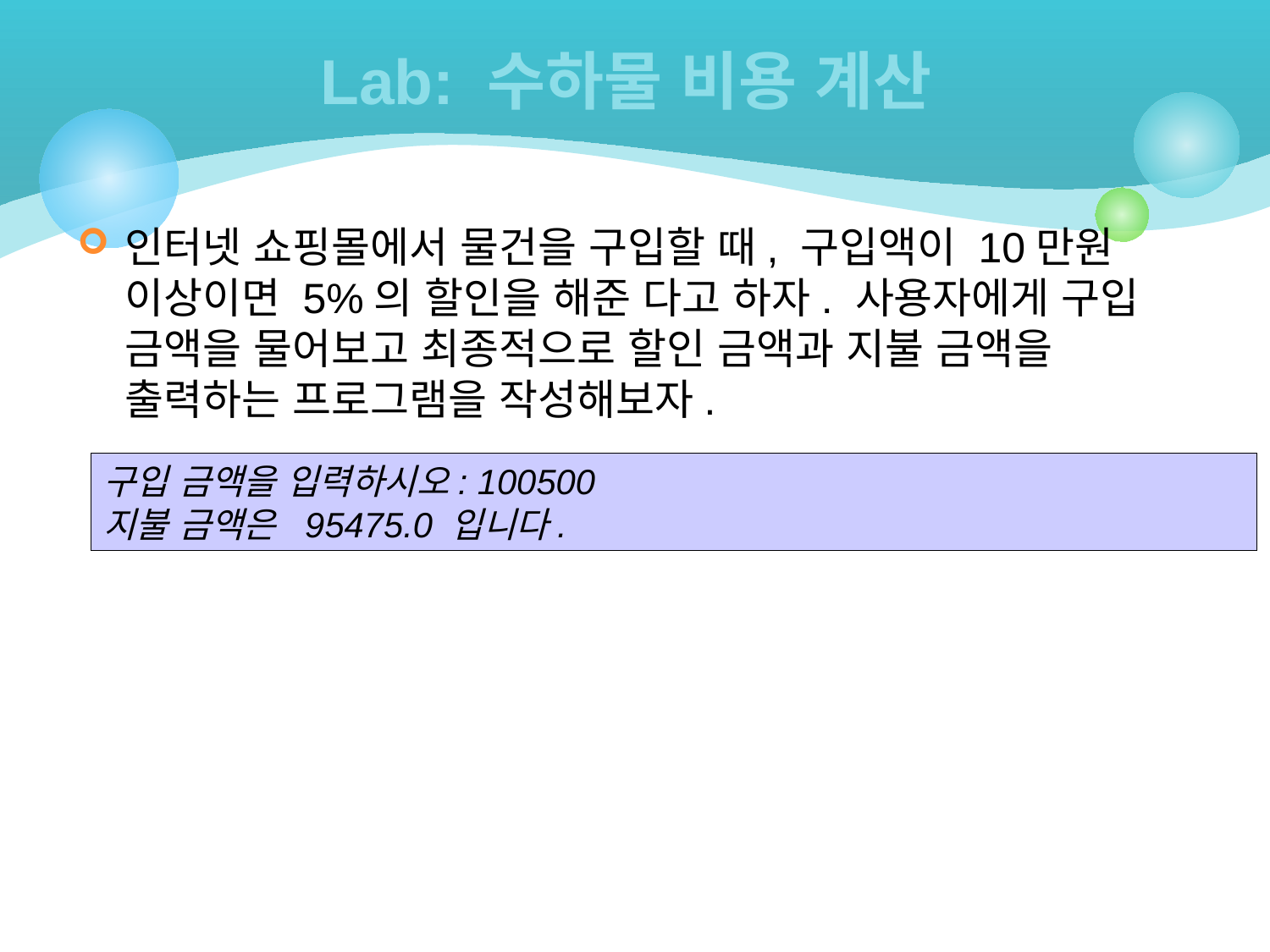

# Lab: 수하물 비용 계산
인터넷 쇼핑몰에서 물건을 구입할 때, 구입액이 10만원 이상이면 5%의 할인을 해준 다고 하자. 사용자에게 구입 금액을 물어보고 최종적으로 할인 금액과 지불 금액을 출력하는 프로그램을 작성해보자.
구입 금액을 입력하시오: 100500
지불 금액은  95475.0 입니다.